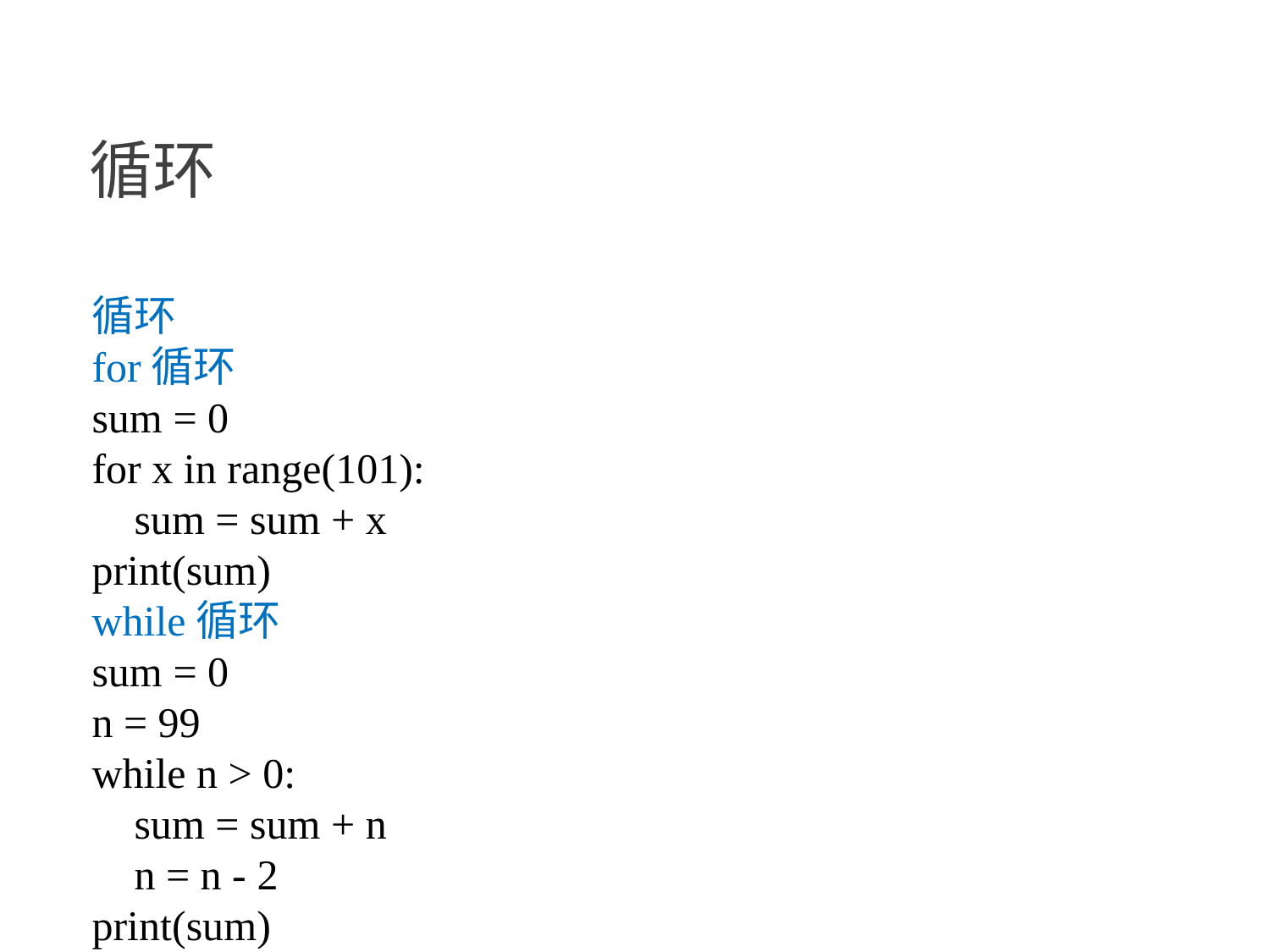

循环
循环
for循环
sum = 0
for x in range(101):
    sum = sum + x
print(sum)
while循环
sum = 0
n = 99
while n > 0:
    sum = sum + n
    n = n - 2
print(sum)